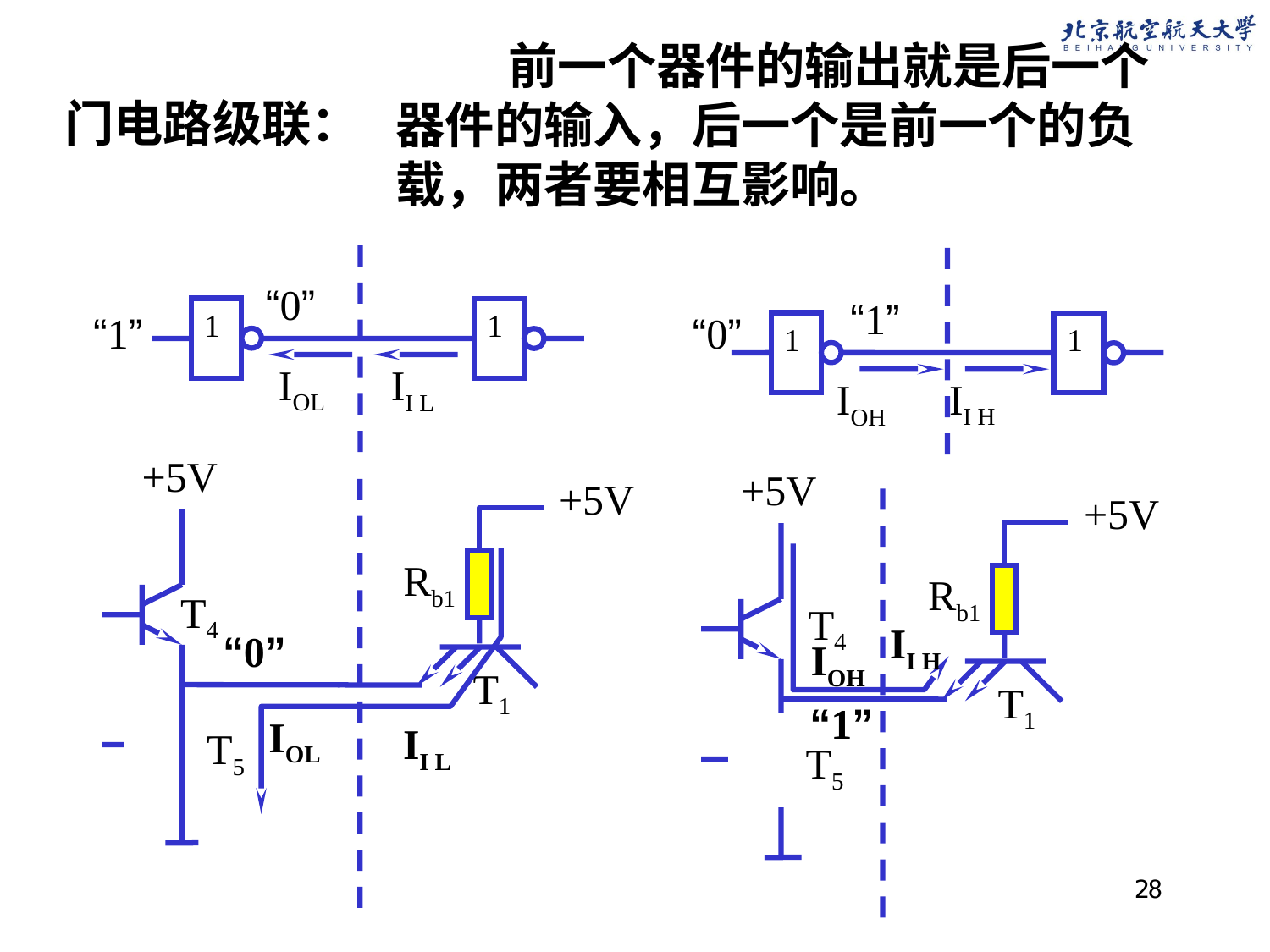

前一个器件的输出就是后一个器件的输入，后一个是前一个的负载，两者要相互影响。
门电路级联：

“1”
“0”

II H
IOH

1
1
“0”

1
1
“1”
IOL
II L

+5V

T4

T5

+5V

T4

T5

+5V

T1
Rb1

+5V

T1
Rb1

II H
IOH
“0”

“1”
IOL

II L

28